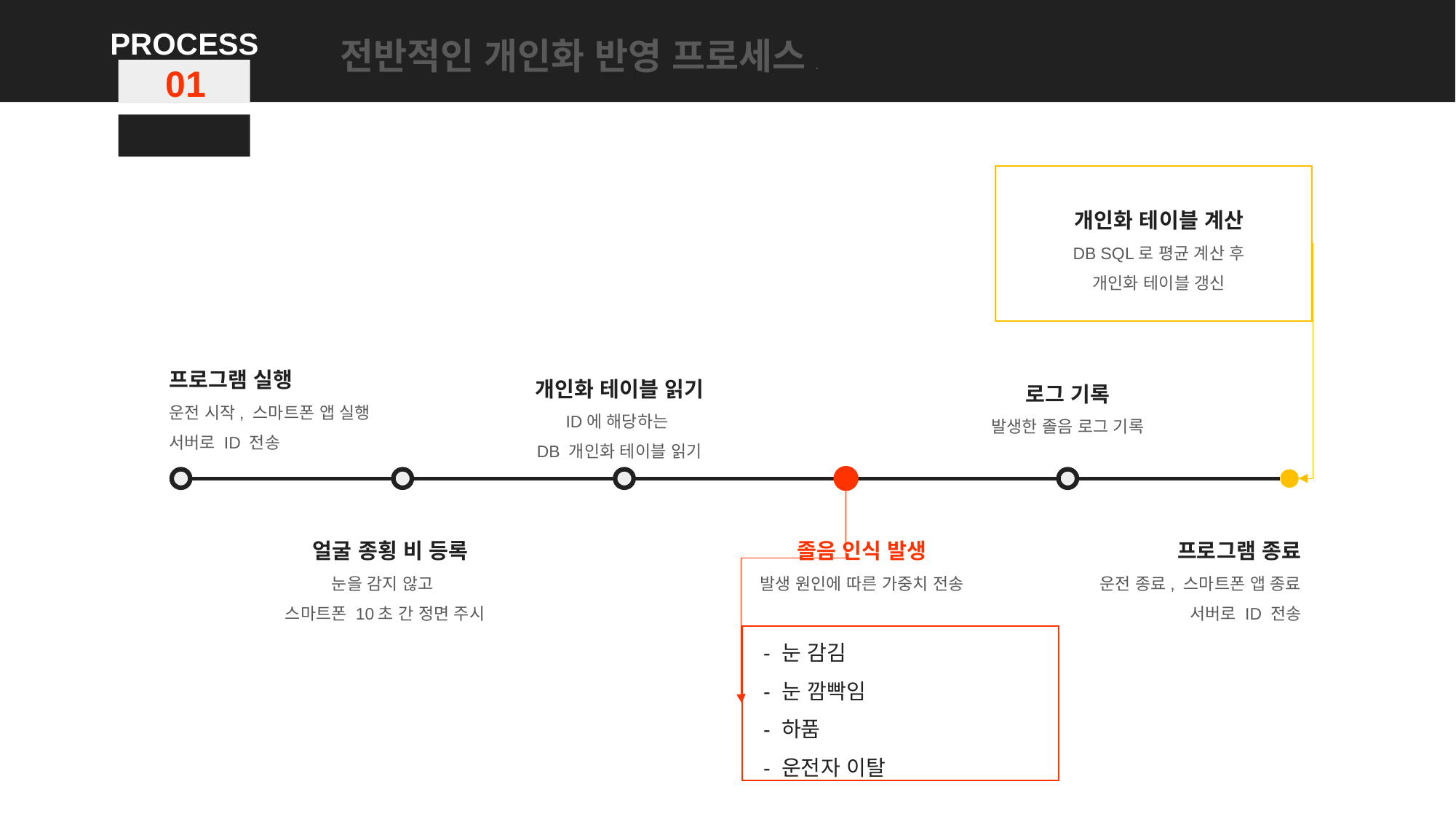

PROCESS
전반적인 개인화 반영 프로세스.
01

개인화 테이블 계산
DB SQL로 평균 계산 후
개인화 테이블 갱신
프로그램 실행
운전 시작, 스마트폰 앱 실행
서버로 ID 전송
개인화 테이블 읽기
ID에 해당하는
DB 개인화 테이블 읽기
로그 기록
발생한 졸음 로그 기록

프로그램 종료
운전 종료, 스마트폰 앱 종료
서버로 ID 전송
 얼굴 종횡 비 등록
눈을 감지 않고
스마트폰 10초 간 정면 주시
졸음 인식 발생
발생 원인에 따른 가중치 전송
- 눈 감김
- 눈 깜빡임
- 하품
- 운전자 이탈